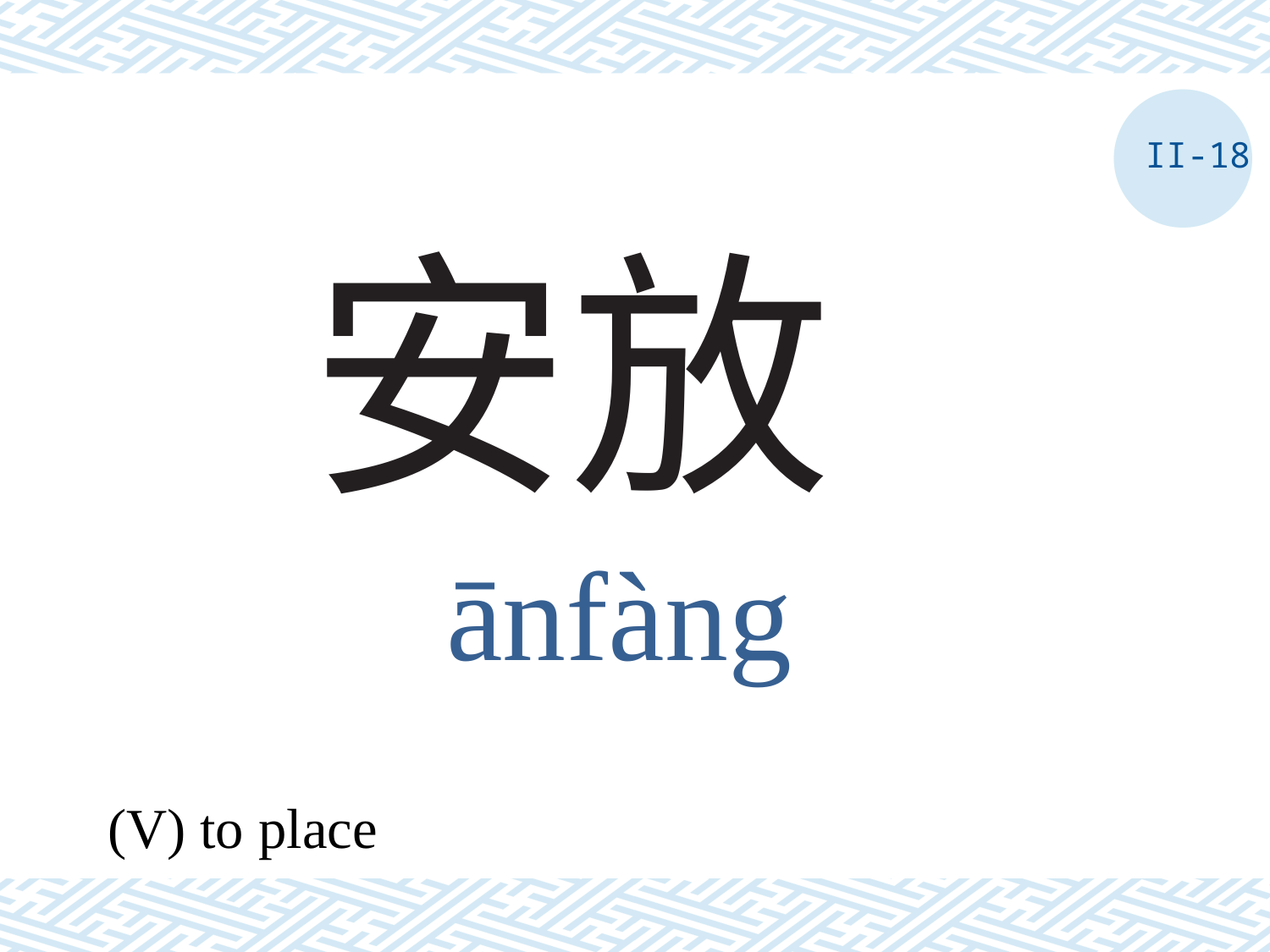

II-18

# 安放
ānfàng
(V) to place